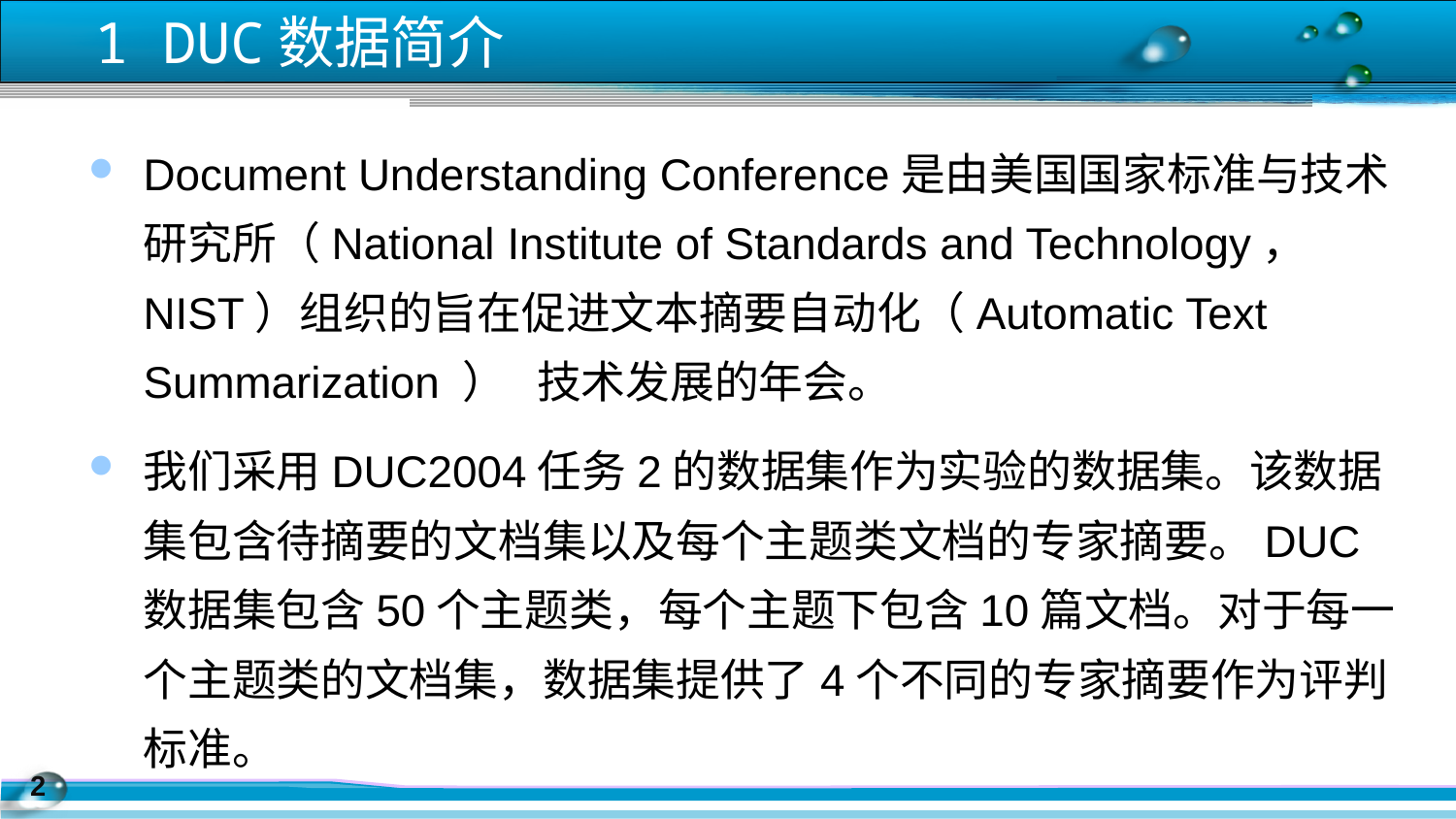

1 DUC数据简介

Document Understanding Conference是由美国国家标准与技术研究所（National Institute of Standards and Technology， NIST）组织的旨在促进文本摘要自动化（Automatic Text Summarization ）   技术发展的年会。
我们采用DUC2004任务2的数据集作为实验的数据集。该数据集包含待摘要的文档集以及每个主题类文档的专家摘要。DUC数据集包含50个主题类，每个主题下包含10篇文档。对于每一个主题类的文档集，数据集提供了4个不同的专家摘要作为评判标准。
2